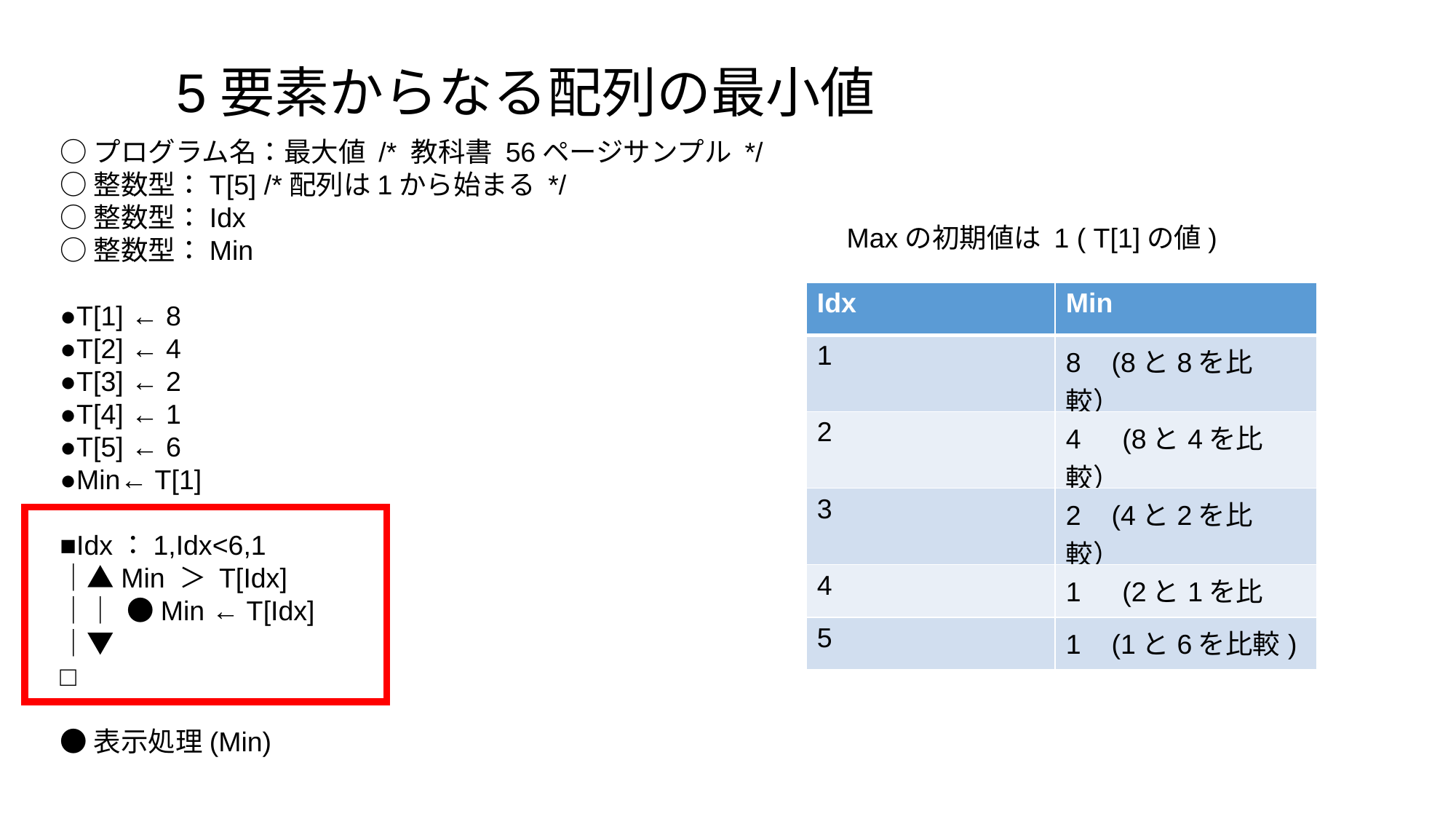

5要素からなる配列の最小値
○プログラム名：最大値 /* 教科書 56ページサンプル */
○整数型：T[5] /*配列は1から始まる */
○整数型：Idx
○整数型：Min

●T[1] ← 8
●T[2] ← 4
●T[3] ← 2
●T[4] ← 1
●T[5] ← 6
●Min← T[1]

■Idx：1,Idx<6,1
｜▲Min ＞ T[Idx]
｜｜  ●Min ← T[Idx]
｜▼
□

●表示処理(Min)
Maxの初期値は 1 ( T[1]の値)
| Idx | Min |
| --- | --- |
| 1 | 8 (8と8を比較） |
| 2 | 4　(8と4を比較） |
| 3 | 2 (4と2を比較） |
| 4 | 1　(2と1を比較) |
| 5 | 1 (1と6を比較) |